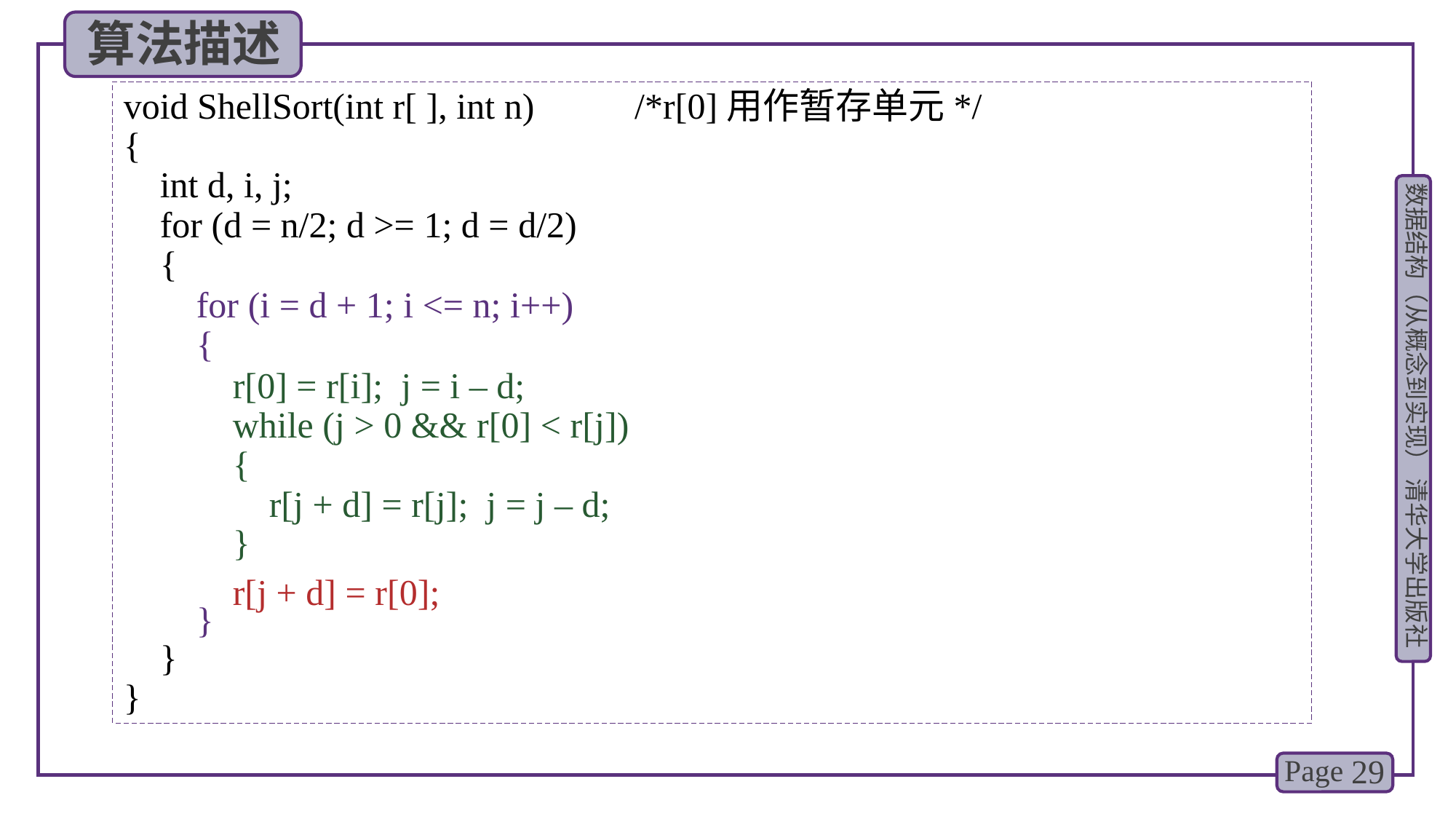

算法描述

void ShellSort(int r[ ], int n)           /*r[0]用作暂存单元*/
{
    int d, i, j;
    for (d = n/2; d >= 1; d = d/2)
    {

    }
}
        for (i = d + 1; i <= n; i++)
        {

        }
            r[0] = r[i];  j = i – d;
            while (j > 0 && r[0] < r[j])
            {
                r[j + d] = r[j];  j = j – d;
            }
            r[j + d] = r[0];